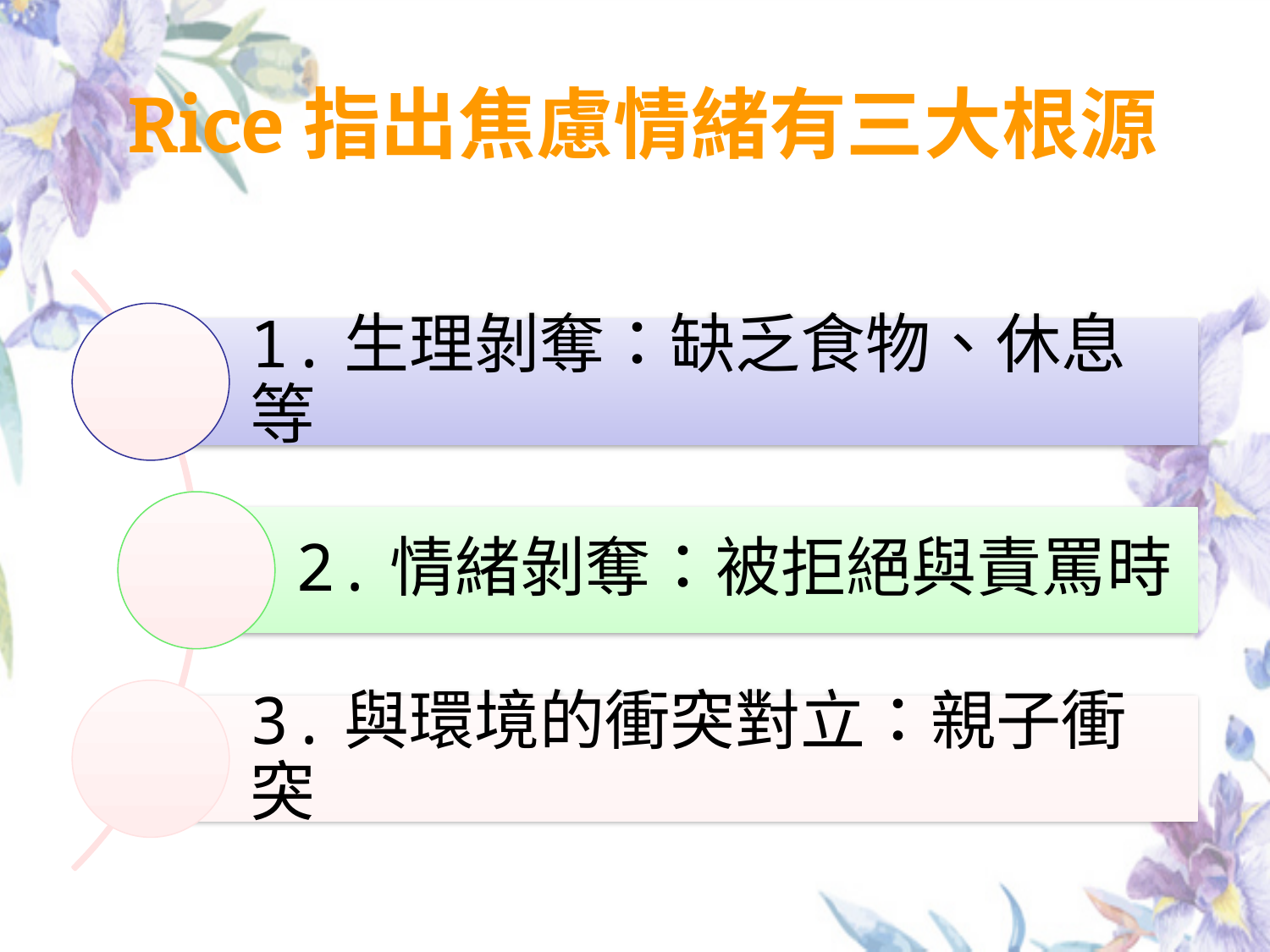

Rice指出焦慮情緒有三大根源
1.生理剝奪：缺乏食物、休息等
2.情緒剝奪：被拒絕與責罵時
3.與環境的衝突對立：親子衝突